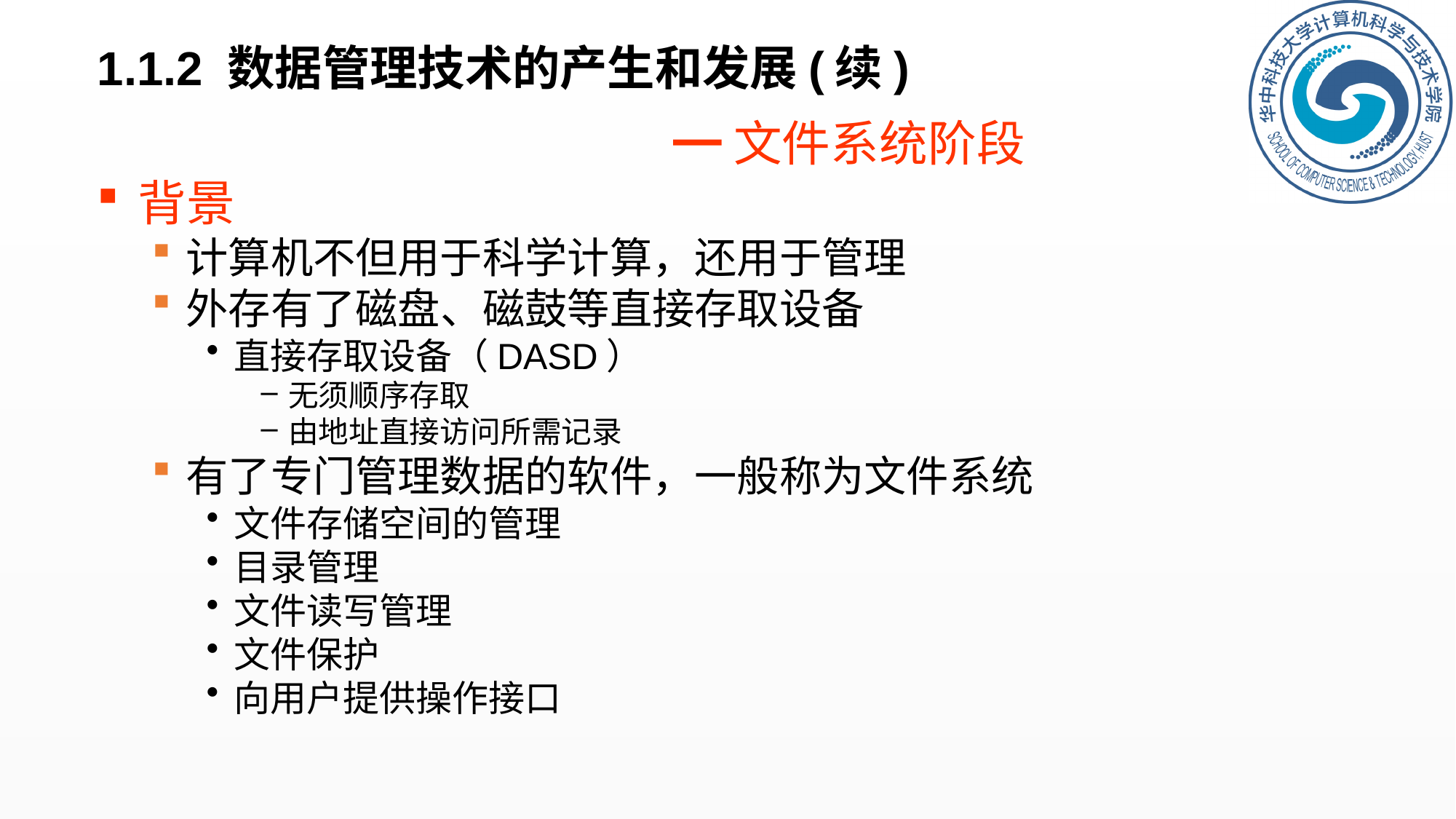

1.1.2 数据管理技术的产生和发展(续)
━文件系统阶段
背景
计算机不但用于科学计算，还用于管理
外存有了磁盘、磁鼓等直接存取设备
直接存取设备（DASD）
无须顺序存取
由地址直接访问所需记录
有了专门管理数据的软件，一般称为文件系统
文件存储空间的管理
目录管理
文件读写管理
文件保护
向用户提供操作接口